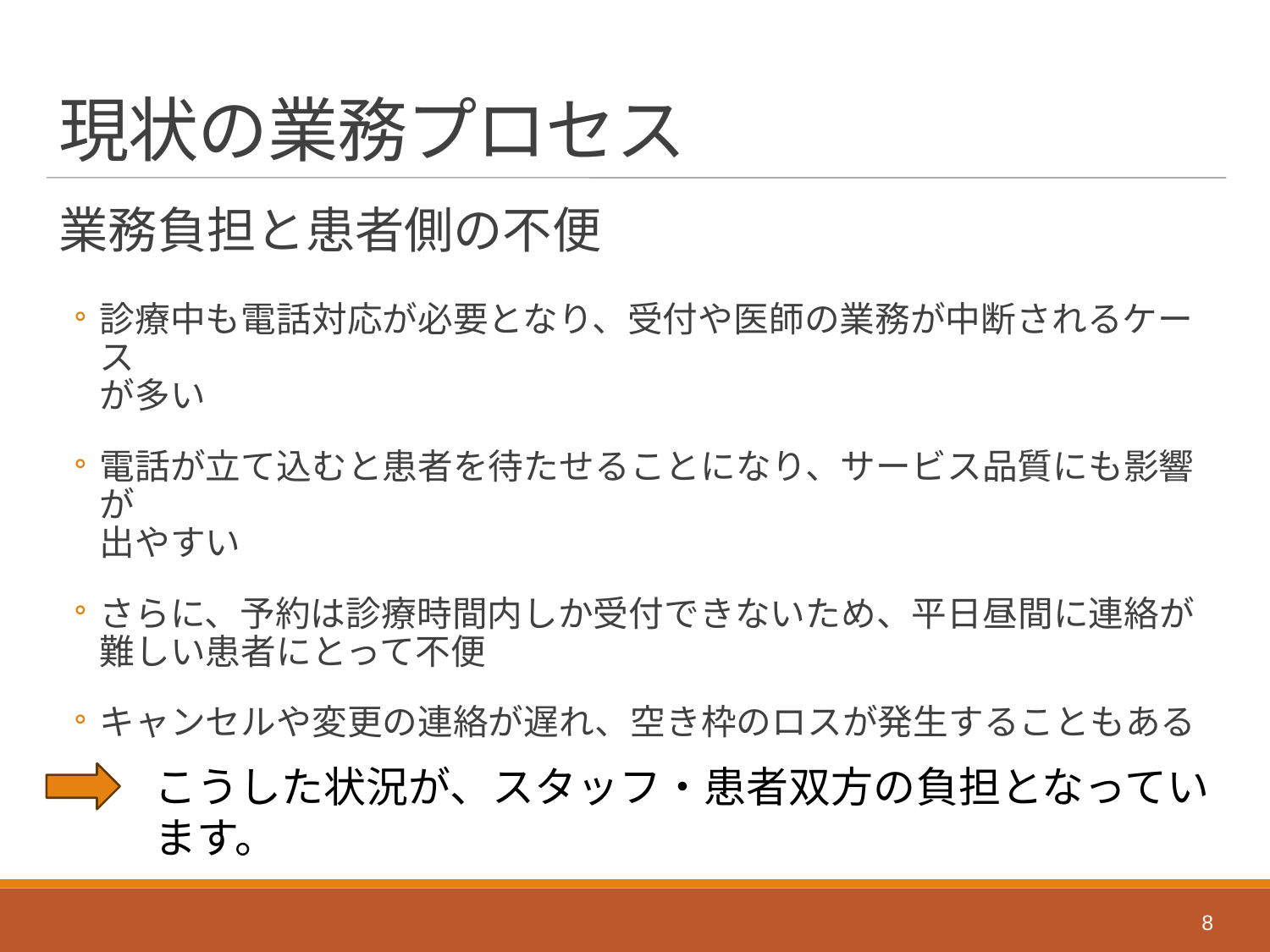

現状の業務プロセス
# 業務負担と患者側の不便

診療中も電話対応が必要となり、受付や医師の業務が中断されるケース
が多い

電話が立て込むと患者を待たせることになり、サービス品質にも影響が
出やすい

さらに、予約は診療時間内しか受付できないため、平日昼間に連絡が難しい患者にとって不便

キャンセルや変更の連絡が遅れ、空き枠のロスが発生することもある
こうした状況が、スタッフ・患者双方の負担となっています。

8